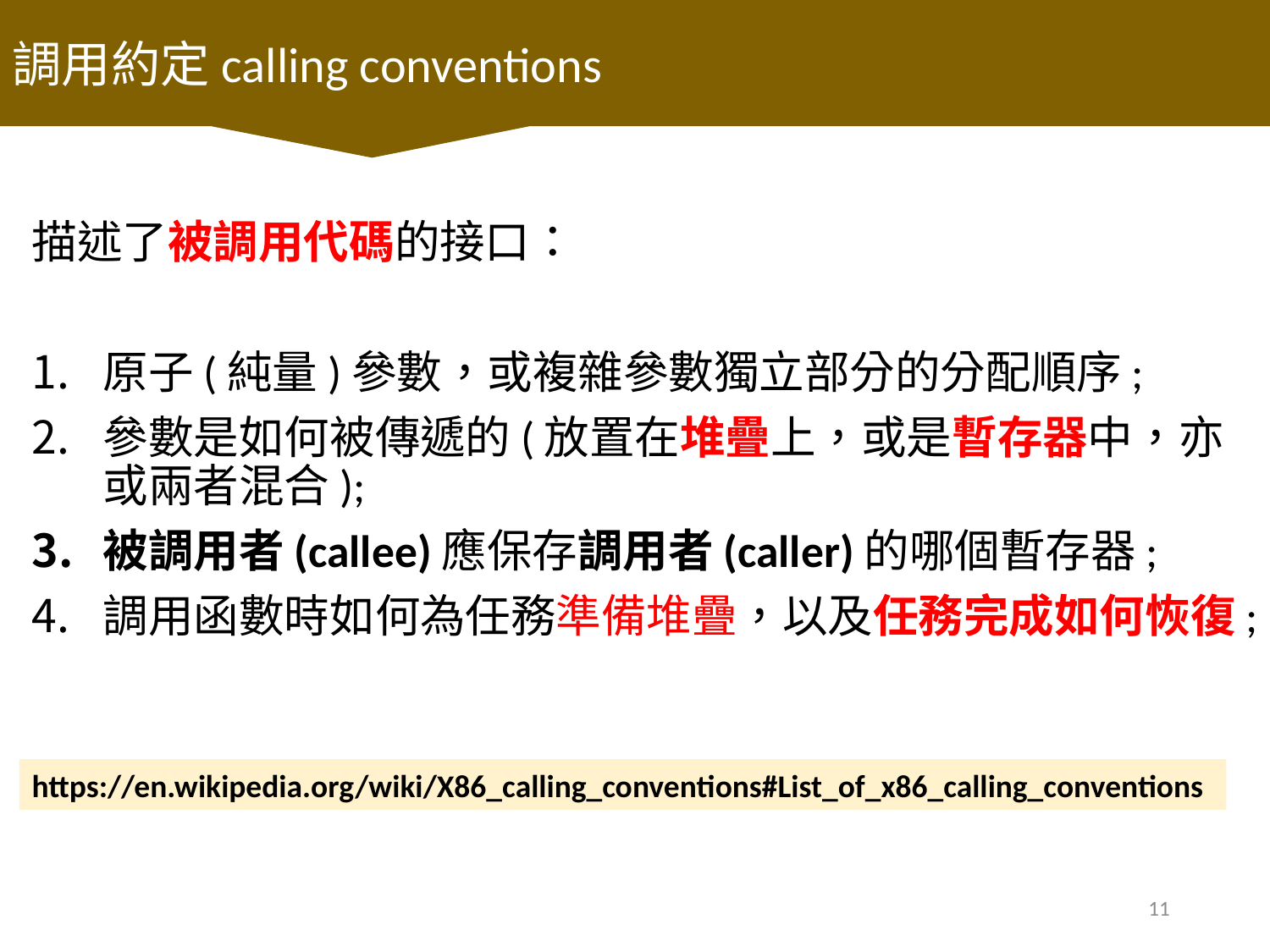

調用約定calling conventions
# calling conventions
描述了被調用代碼的接口：

原子(純量)參數，或複雜參數獨立部分的分配順序;
參數是如何被傳遞的(放置在堆疊上，或是暫存器中，亦或兩者混合);
被調用者(callee)應保存調用者(caller)的哪個暫存器;
調用函數時如何為任務準備堆疊，以及任務完成如何恢復;
https://en.wikipedia.org/wiki/X86_calling_conventions#List_of_x86_calling_conventions
11